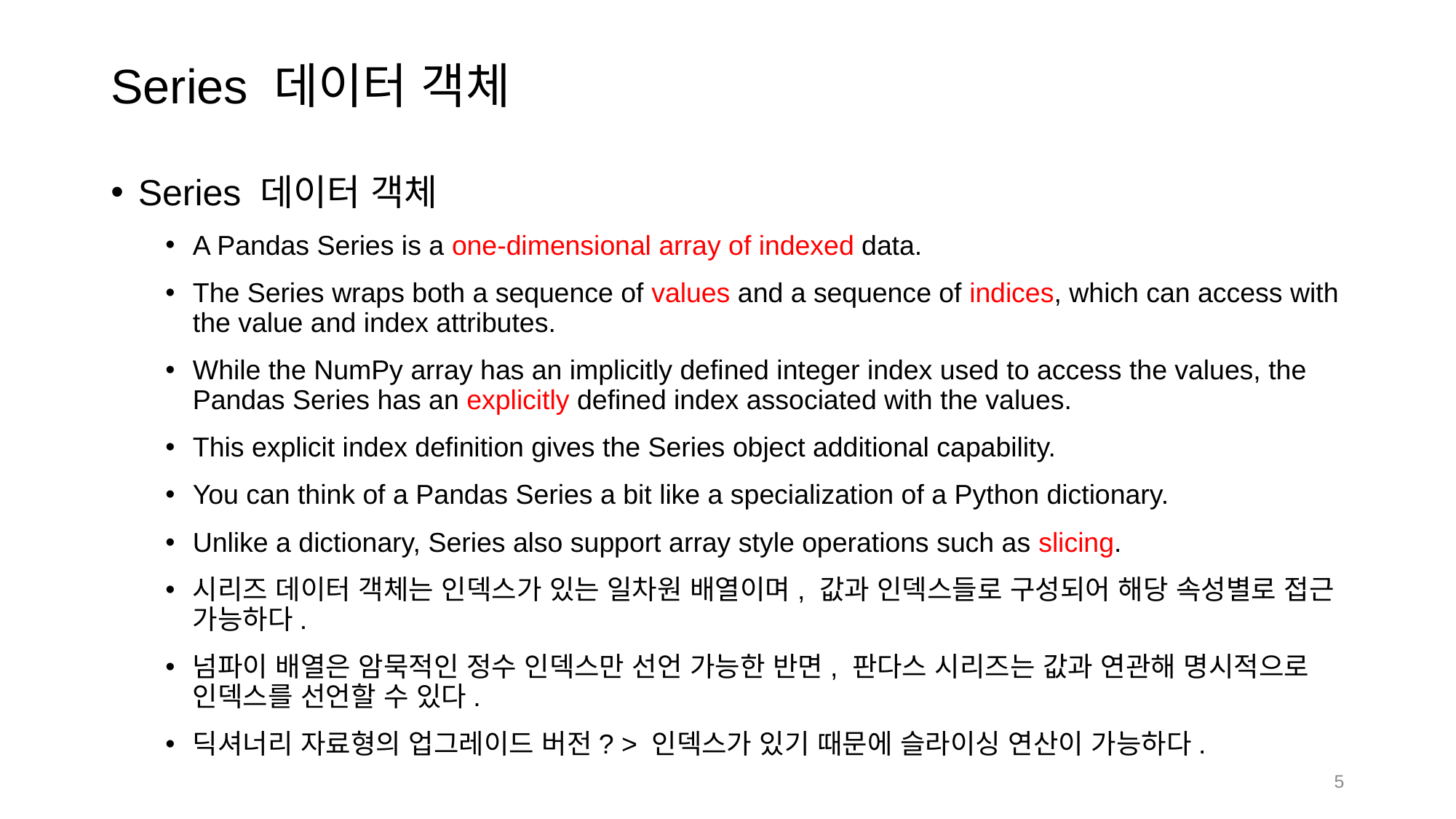

# Series 데이터 객체
Series 데이터 객체
A Pandas Series is a one-dimensional array of indexed data.
The Series wraps both a sequence of values and a sequence of indices, which can access with the value and index attributes.
While the NumPy array has an implicitly defined integer index used to access the values, the Pandas Series has an explicitly defined index associated with the values.
This explicit index definition gives the Series object additional capability.
You can think of a Pandas Series a bit like a specialization of a Python dictionary.
Unlike a dictionary, Series also support array style operations such as slicing.
시리즈 데이터 객체는 인덱스가 있는 일차원 배열이며, 값과 인덱스들로 구성되어 해당 속성별로 접근 가능하다.
넘파이 배열은 암묵적인 정수 인덱스만 선언 가능한 반면, 판다스 시리즈는 값과 연관해 명시적으로 인덱스를 선언할 수 있다.
딕셔너리 자료형의 업그레이드 버전? > 인덱스가 있기 때문에 슬라이싱 연산이 가능하다.

5